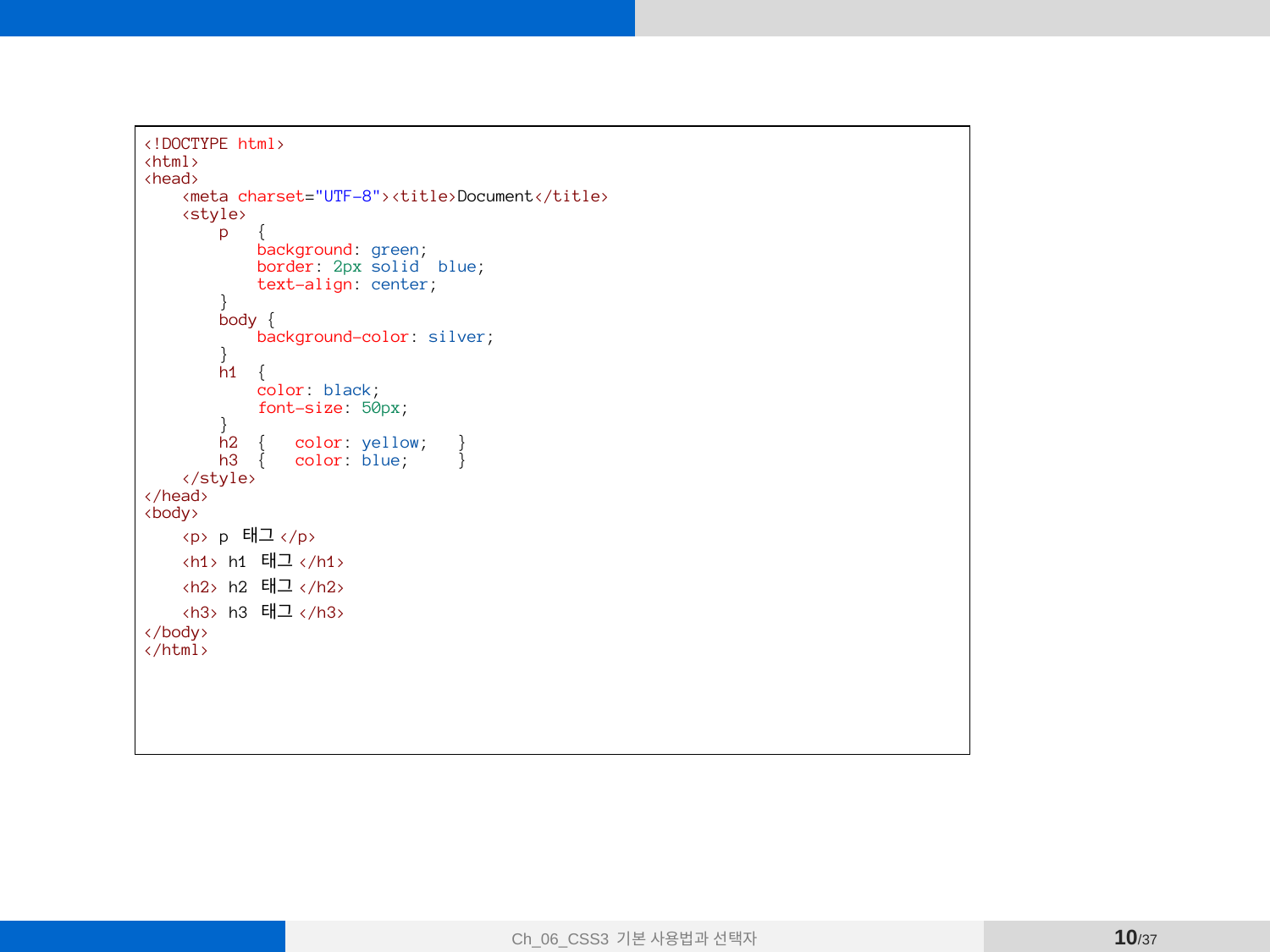

| <!DOCTYPE html> <html> <head>     <meta charset="UTF-8"><title>Document</title>     <style>         p   {             background: green;             border: 2px solid  blue;             text-align: center;         }         body {             background-color: silver;         }         h1  {             color: black;             font-size: 50px;         }         h2  {   color: yellow;   }         h3  {   color: blue;     }     </style> </head> <body>     <p> p 태그</p>     <h1> h1 태그</h1>     <h2> h2 태그</h2>     <h3> h3 태그</h3> </body> </html> |
| --- |